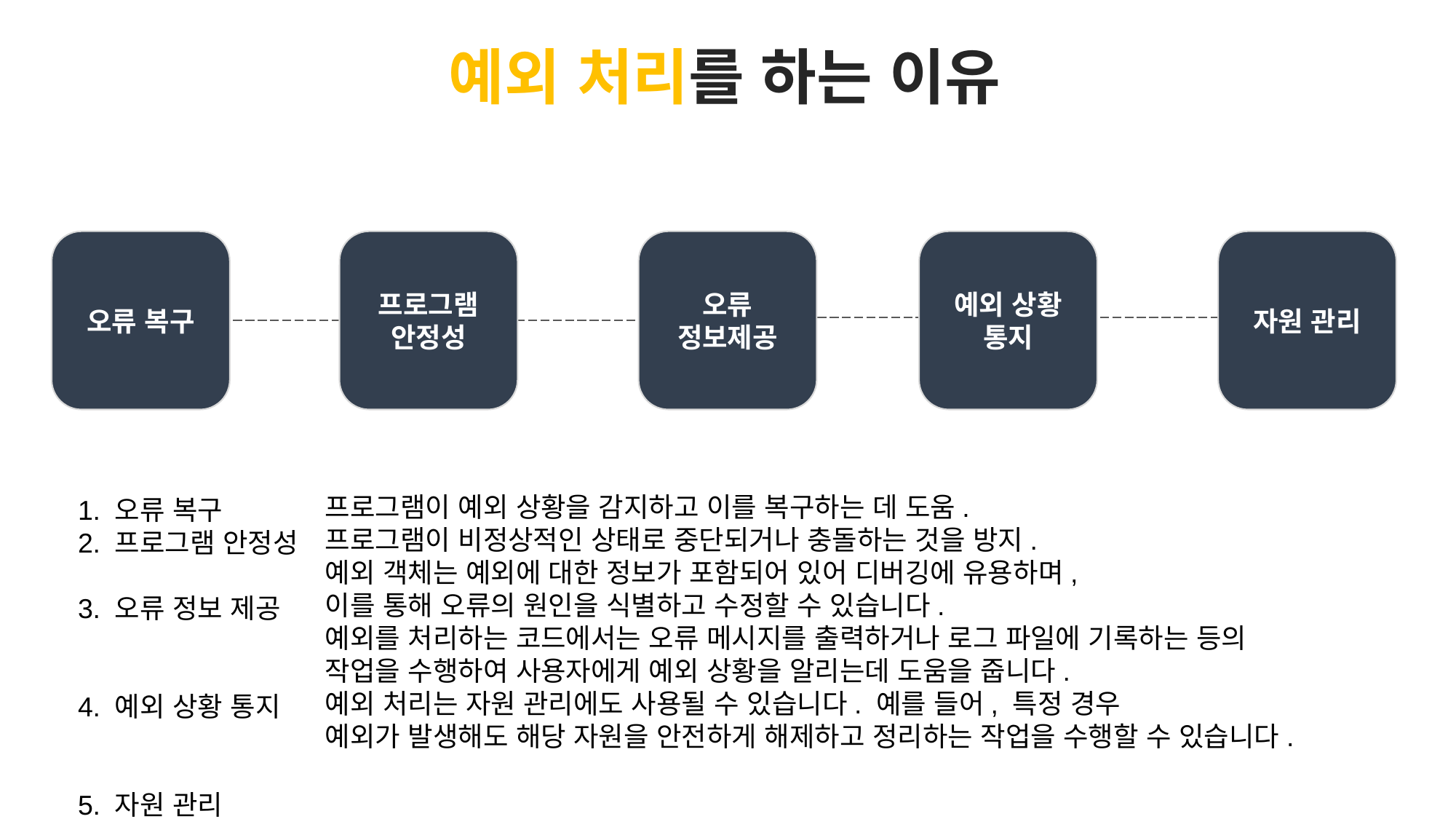

예외 처리를 하는 이유
오류 복구
프로그램 안정성
오류 정보제공
예외 상황 통지
자원 관리
프로그램이 예외 상황을 감지하고 이를 복구하는 데 도움.
프로그램이 비정상적인 상태로 중단되거나 충돌하는 것을 방지.
예외 객체는 예외에 대한 정보가 포함되어 있어 디버깅에 유용하며,
이를 통해 오류의 원인을 식별하고 수정할 수 있습니다.
예외를 처리하는 코드에서는 오류 메시지를 출력하거나 로그 파일에 기록하는 등의
작업을 수행하여 사용자에게 예외 상황을 알리는데 도움을 줍니다.
예외 처리는 자원 관리에도 사용될 수 있습니다. 예를 들어, 특정 경우
예외가 발생해도 해당 자원을 안전하게 해제하고 정리하는 작업을 수행할 수 있습니다.
1. 오류 복구
2. 프로그램 안정성
3. 오류 정보 제공

4. 예외 상황 통지

5. 자원 관리